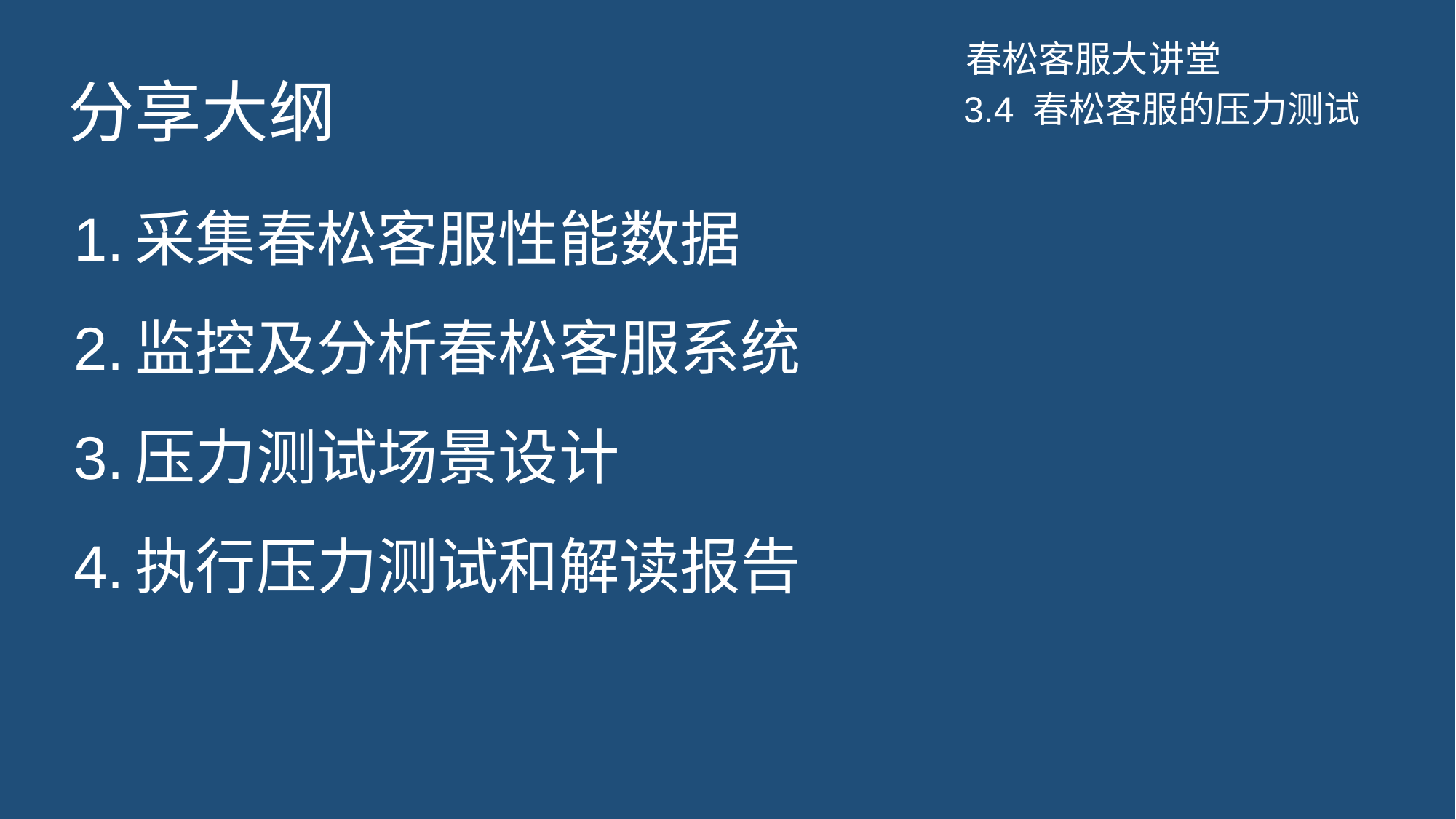

春松客服大讲堂
# 分享大纲
3.4 春松客服的压力测试

采集春松客服性能数据
监控及分析春松客服系统
压力测试场景设计
执行压力测试和解读报告